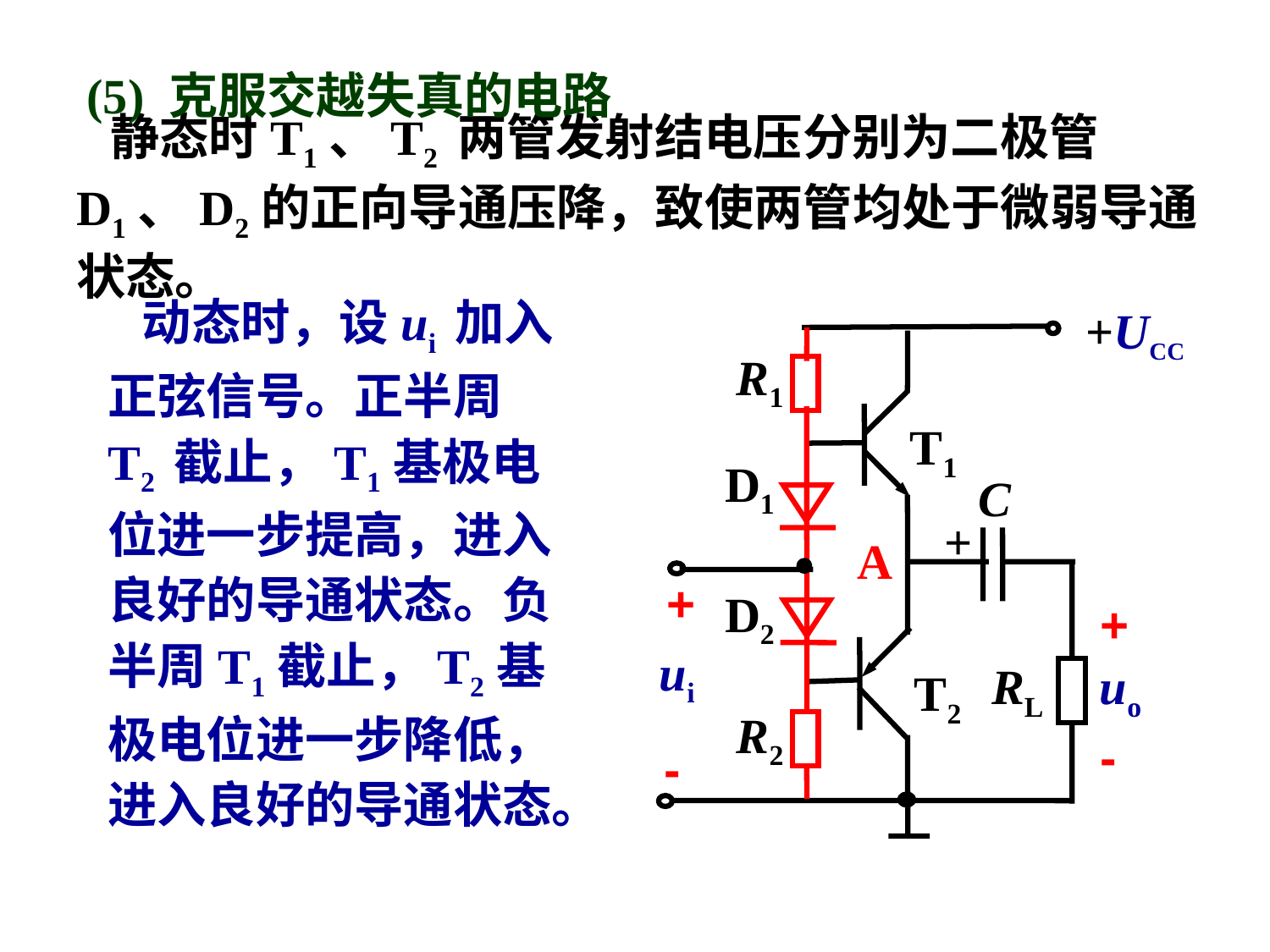

(5) 克服交越失真的电路
  静态时T1、T2 两管发射结电压分别为二极管D1、D2的正向导通压降，致使两管均处于微弱导通状态。
  动态时，设ui 加入正弦信号。正半周T2 截止，T1基极电位进一步提高，进入良好的导通状态。负半周T1截止，T2基极电位进一步降低，进入良好的导通状态。
+UCC

R1

T1

D1

C

+
A

+

D2
+

ui
RL
uo

T2

R2

-

-